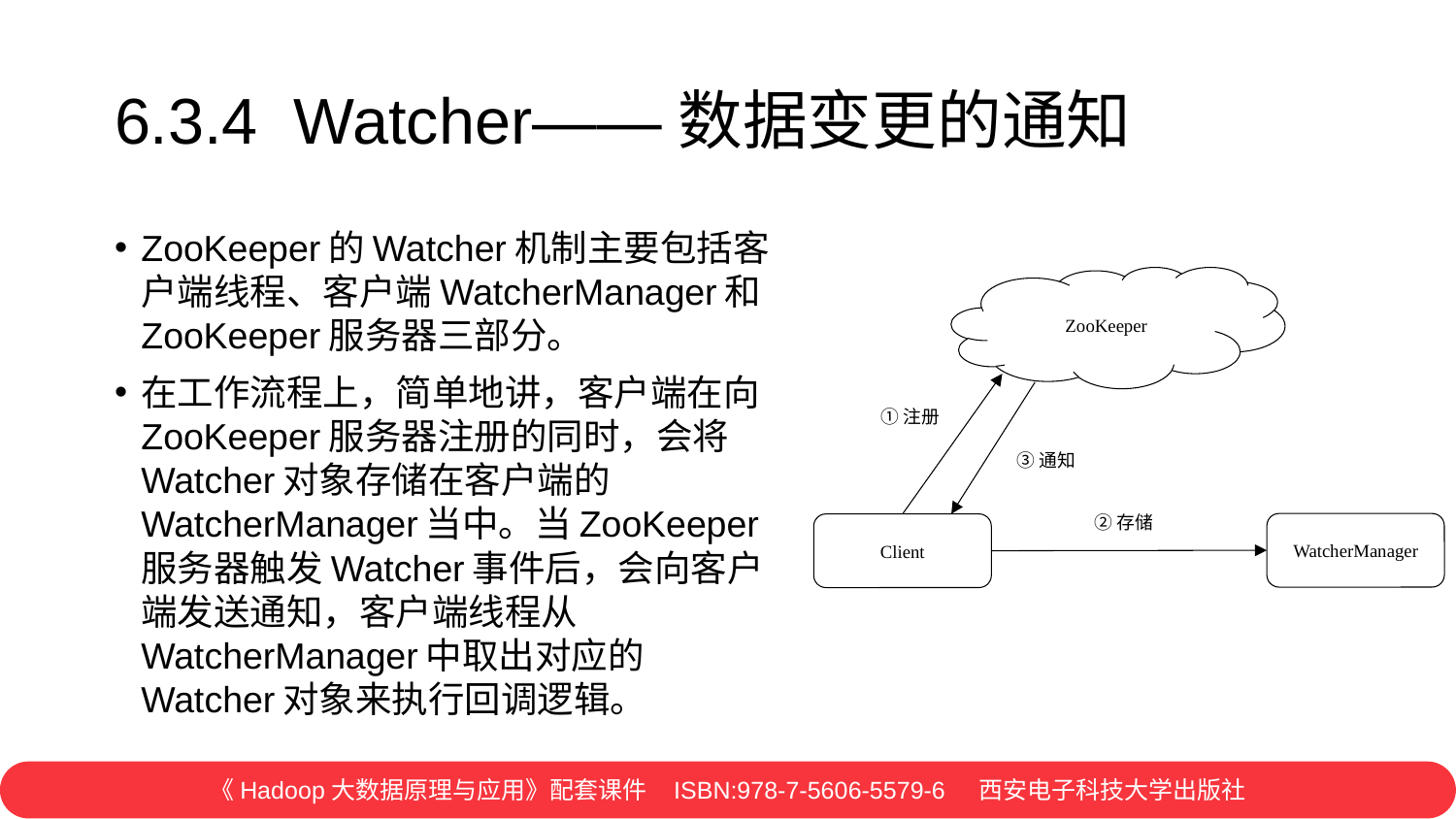

# 6.3.4  Watcher——数据变更的通知
ZooKeeper的Watcher机制主要包括客户端线程、客户端WatcherManager和ZooKeeper服务器三部分。
在工作流程上，简单地讲，客户端在向ZooKeeper服务器注册的同时，会将Watcher对象存储在客户端的WatcherManager当中。当ZooKeeper服务器触发Watcher事件后，会向客户端发送通知，客户端线程从WatcherManager中取出对应的Watcher对象来执行回调逻辑。
ZooKeeper
①注册
③通知
②存储
WatcherManager
Client